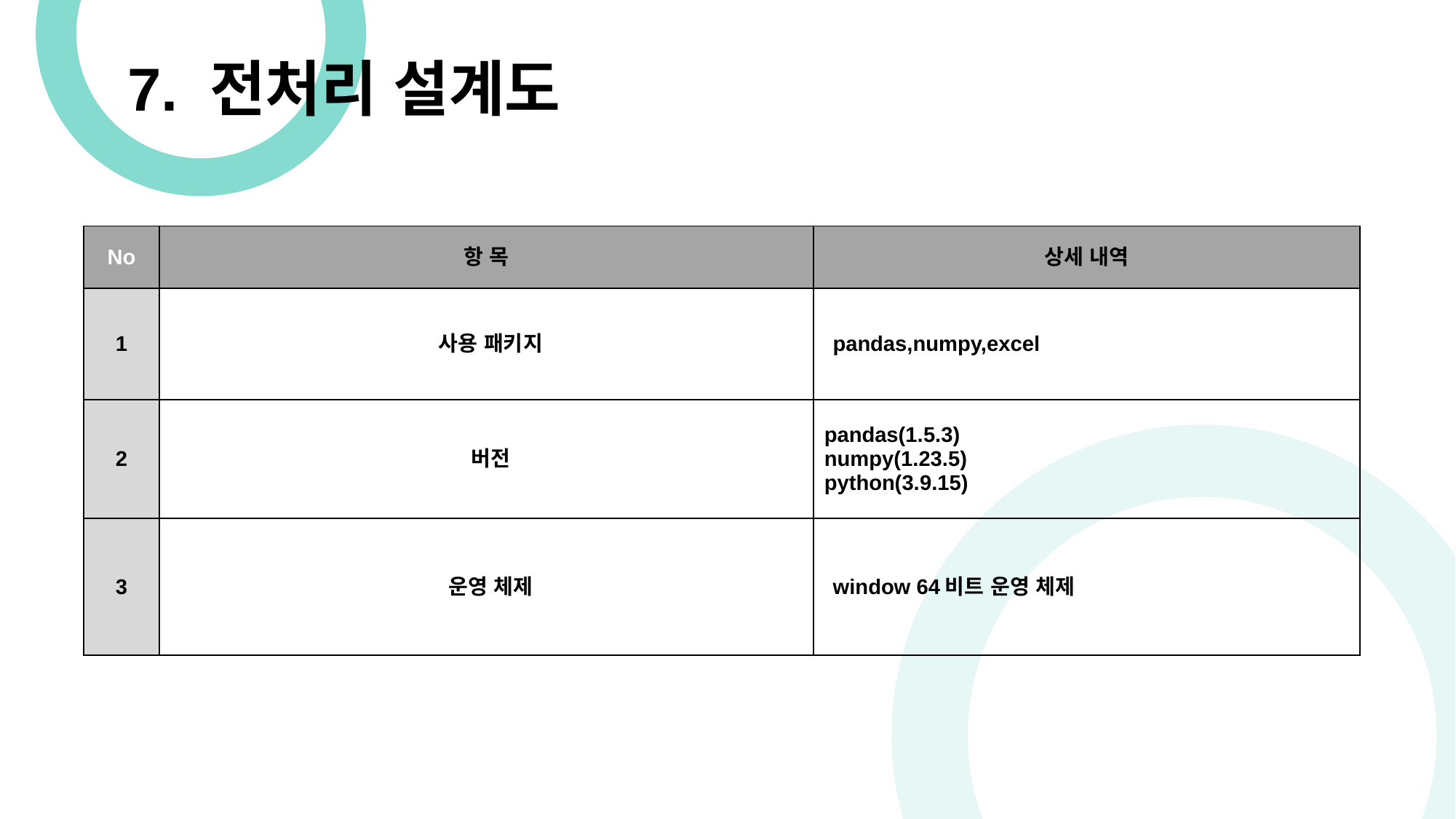

7. 전처리 설계도
| No | 항 목 | 상세 내역 |
| --- | --- | --- |
| 1 | 사용 패키지 | pandas,numpy,excel |
| 2 | 버전 | pandas(1.5.3) numpy(1.23.5) python(3.9.15) |
| 3 | 운영 체제 | window 64비트 운영 체제 |